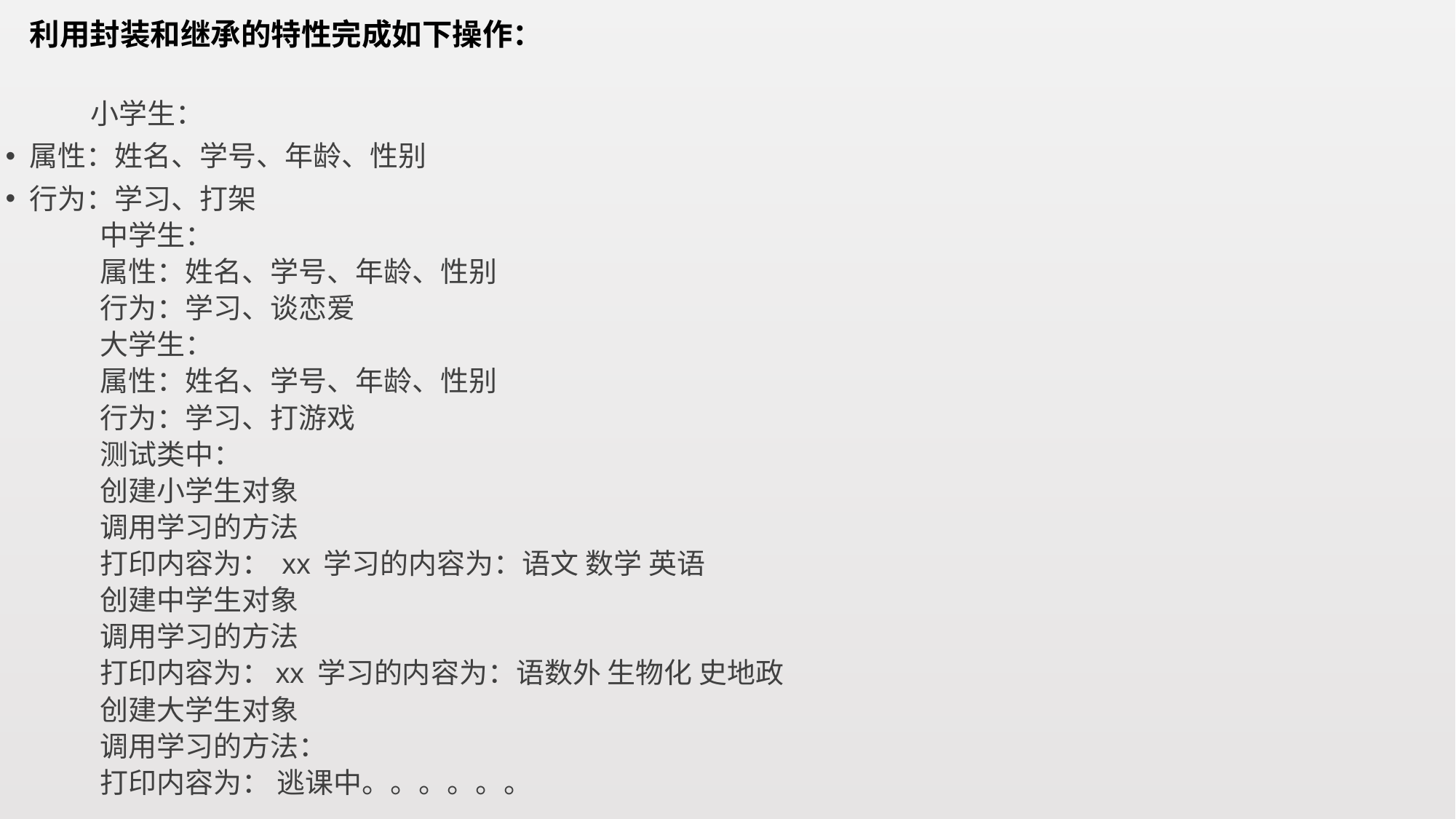

# 利用封装和继承的特性完成如下操作：
	小学生：
		属性：姓名、学号、年龄、性别
		行为：学习、打架
中学生：
	属性：姓名、学号、年龄、性别
	行为：学习、谈恋爱
大学生：
	属性：姓名、学号、年龄、性别
	行为：学习、打游戏
测试类中：
		创建小学生对象
			调用学习的方法
				打印内容为： xx 学习的内容为：语文 数学 英语
		创建中学生对象
			调用学习的方法
				打印内容为：xx 学习的内容为：语数外 生物化 史地政
		创建大学生对象
			调用学习的方法：
				打印内容为： 逃课中。。。。。。